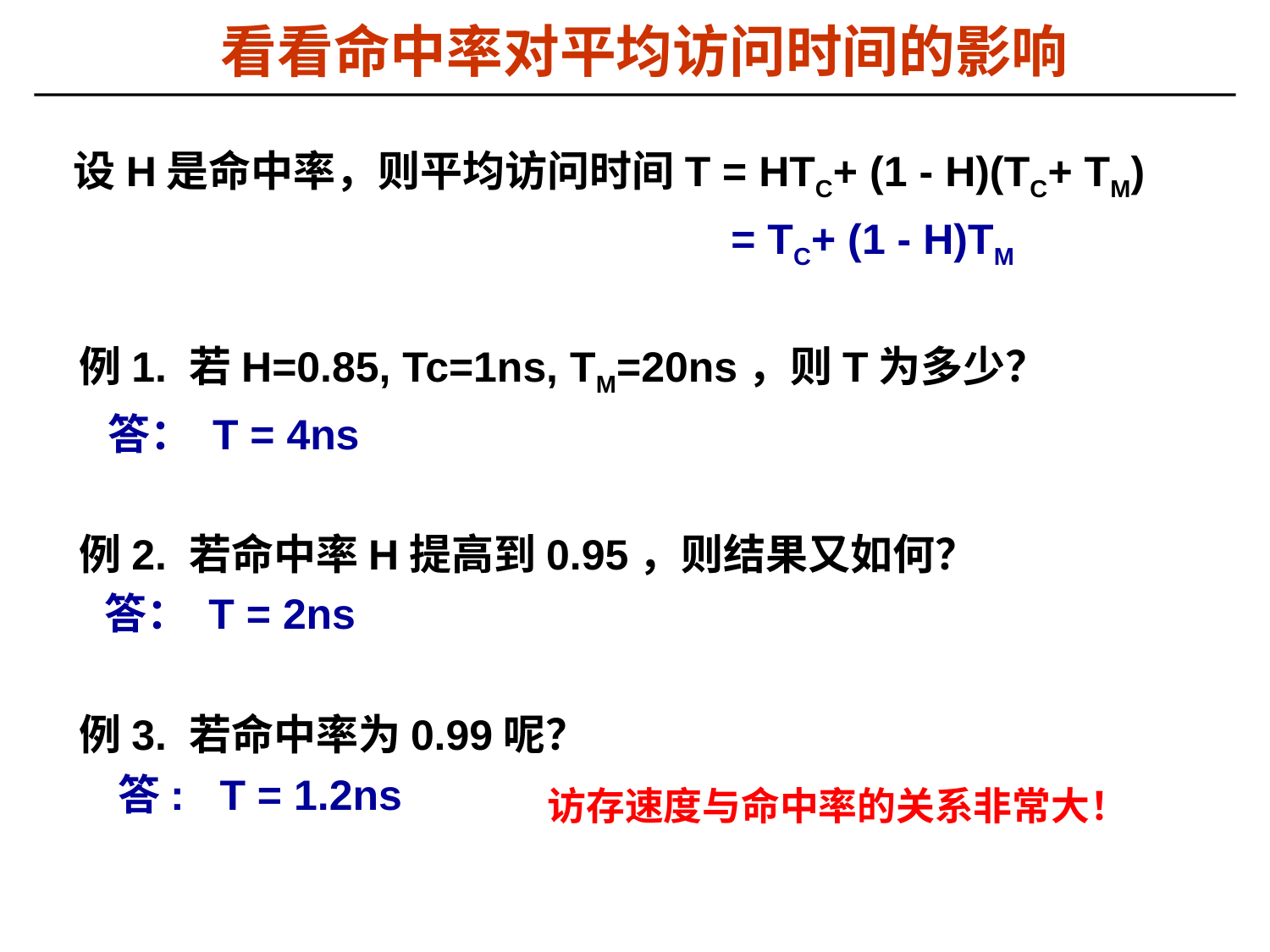

看看命中率对平均访问时间的影响
 设H是命中率，则平均访问时间T = HTC+ (1 - H)(TC+ TM)
                                                       = TC+ (1 - H)TM

例1. 若H=0.85, Tc=1ns, TM=20ns，则T为多少？
  答： T = 4ns

例2. 若命中率H提高到0.95，则结果又如何？
	答： T = 2ns

例3. 若命中率为0.99呢？
   答:   T = 1.2ns
访存速度与命中率的关系非常大！